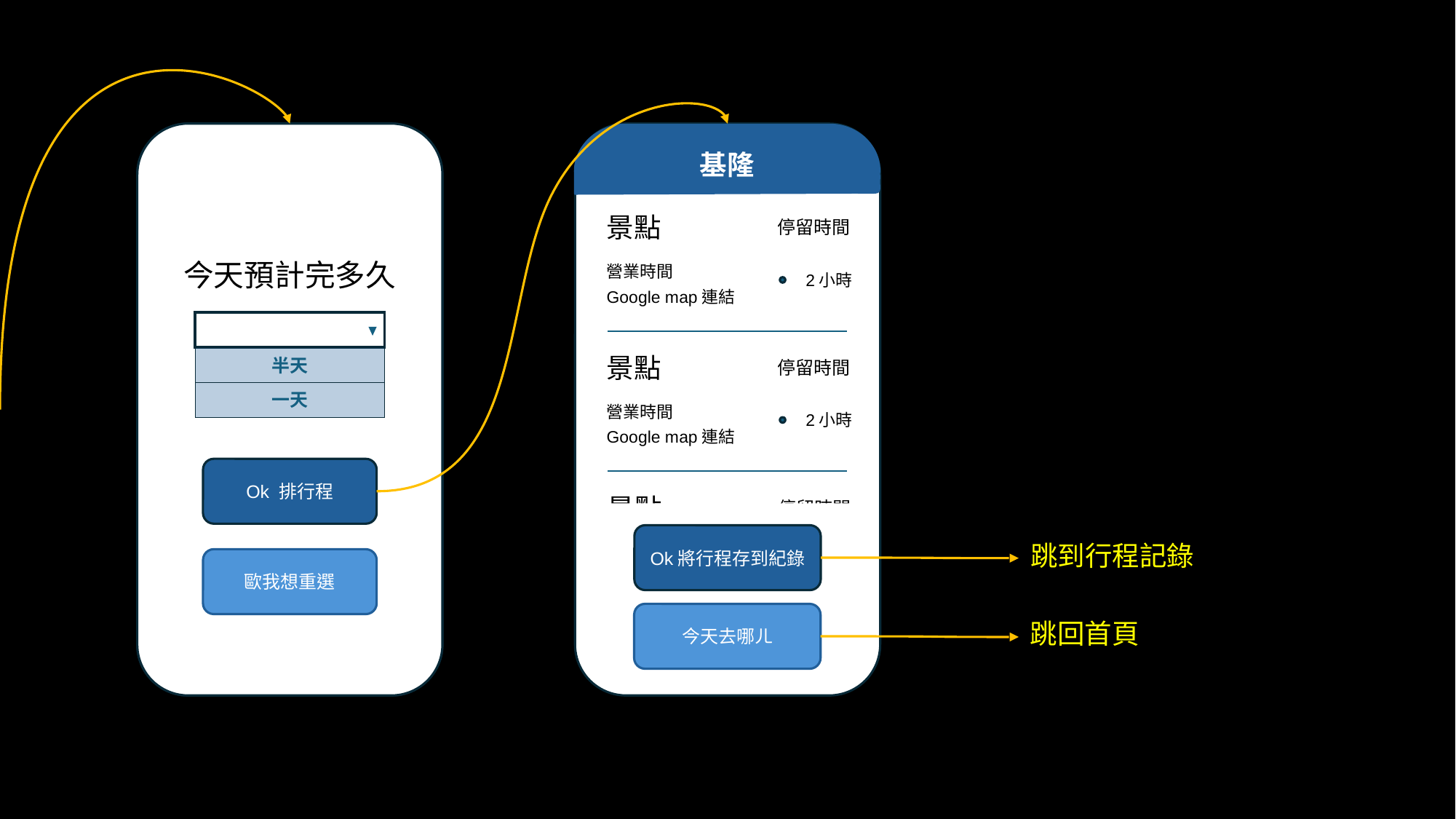

基隆
基隆
景點
停留時間
營業時間
2小時

Google map連結
今天預計完多久

景點
停留時間
營業時間
2小時

Google map連結
半天
一天
Ok 排行程
景點
停留時間
2小時

營業時間

Ok將行程存到紀錄
跳到行程記錄
歐我想重選
今天去哪ㄦ
跳回首頁